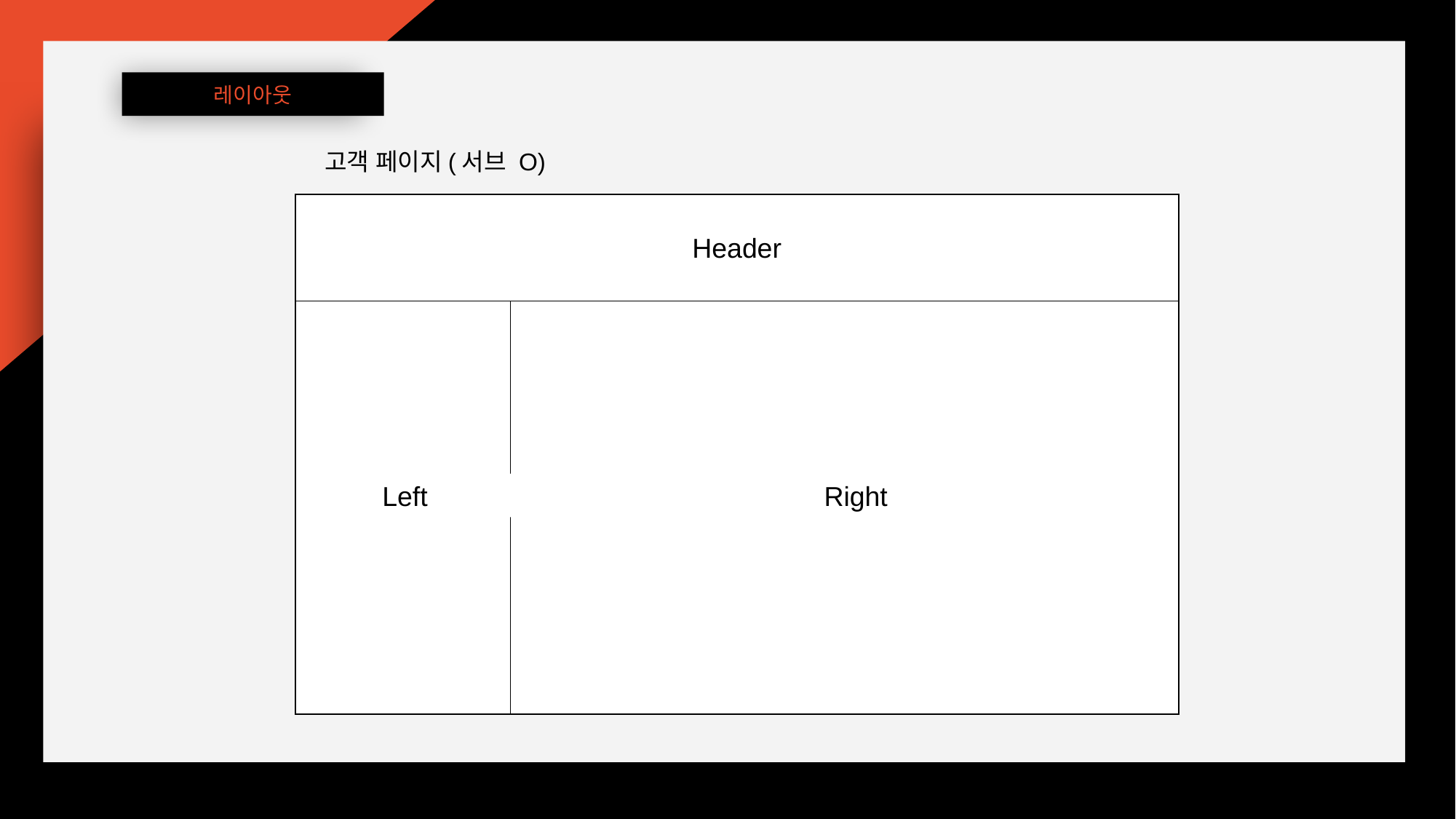

레이아웃
고객 페이지(서브 O)

Header
Left
Right